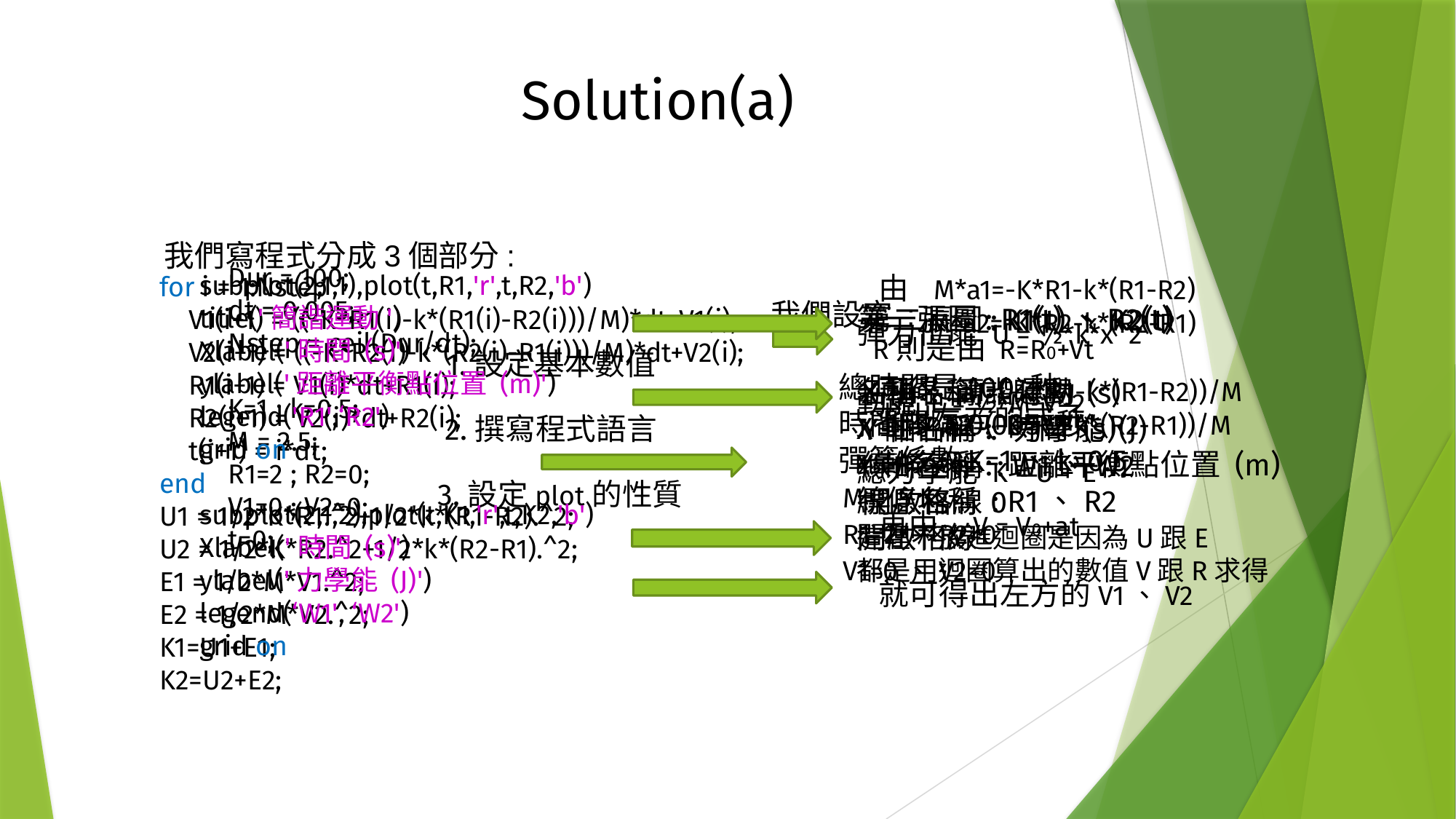

Solution(a)
我們寫程式分成3個部分:
Dur = 100;
dt = 0.005;
Nstep = ceil(Dur/dt);

K=1 ; k=0.5;
M = 2.5;
R1=2 ; R2=0;
V1=0 ; V2=0;
t=0;
subplot(2,1,1),plot(t,R1,'r',t,R2,'b')
title('簡諧運動')
Xlabel('時間 (s)')
ylabel('距離平衡點位置 (m)')
legend('R1',‘R2')
grid on

subplot(2,1,2),plot(t,K1,'r',t,K2,'b')
Xlabel('時間 (s)')
ylabel('力學能 (J)')
legend(‘W1', ‘W2')
grid on

for i = 1:Nstep
    V1(i+1) = ((-K*R1(i)-k*(R1(i)-R2(i)))/M)*dt+V1(i);
    V2(i+1) = ((-K*R2(i)-k*(R2(i)-R1(i)))/M)*dt+V2(i);
    R1(i+1) = V1(i)*dt+R1(i);
    R2(i+1) = V2(i)*dt+R2(i);
    t(i+1) = i*dt;
end
U1 = 1/2*K*R1.^2+1/2*k*(R1-R2).^2;
U2 = 1/2*K*R2.^2+1/2*k*(R2-R1).^2;
E1 = 1/2*M*V1.^2;
E2 = 1/2*M*V2.^2;
K1=U1+E1;
K2=U2+E2;
由   M*a1=-K*R1-k*(R1-R2)
       M*a2=-K*R2-k*(R2-R1)

可得: a1=(-K*R1-k*(R1-R2))/M
         a2=(-K*R2-k*(R2-R1))/M

再由    V = V0+at

就可得出左方的V1、V2

我們設定 :

         總時間是100 秒
         時間間隔0.005 秒
         彈簧係數K=1、k=0.5
         M=2.5 Kg
         R1=2、R2=0
         V1=0、V2=0
第一張圖: R1(t)、R2(t)

名稱 : 簡諧運動
X軸名稱 : 時間 (s)
Y軸名稱 : 距離平衡點位置 (m)
線條名稱 : R1、R2
開啟格線
第二張圖: K1(t)、K2(t)

X軸名稱 : 時間 (s)
Y軸名稱 : 力學能 (J)
線條名稱 : W1、W2
開啟格線0

彈力位能 U = ½*k*x^2

動能 E = ½*M*V^2

總力學能 K = U + E

這裡不放進迴圈是因為U跟E
都是用迴圈算出的數值V跟R求得

R則是由 R=R0+Vt

求出左方的式子

1.設定基本數值

2.撰寫程式語言

3.設定plot的性質